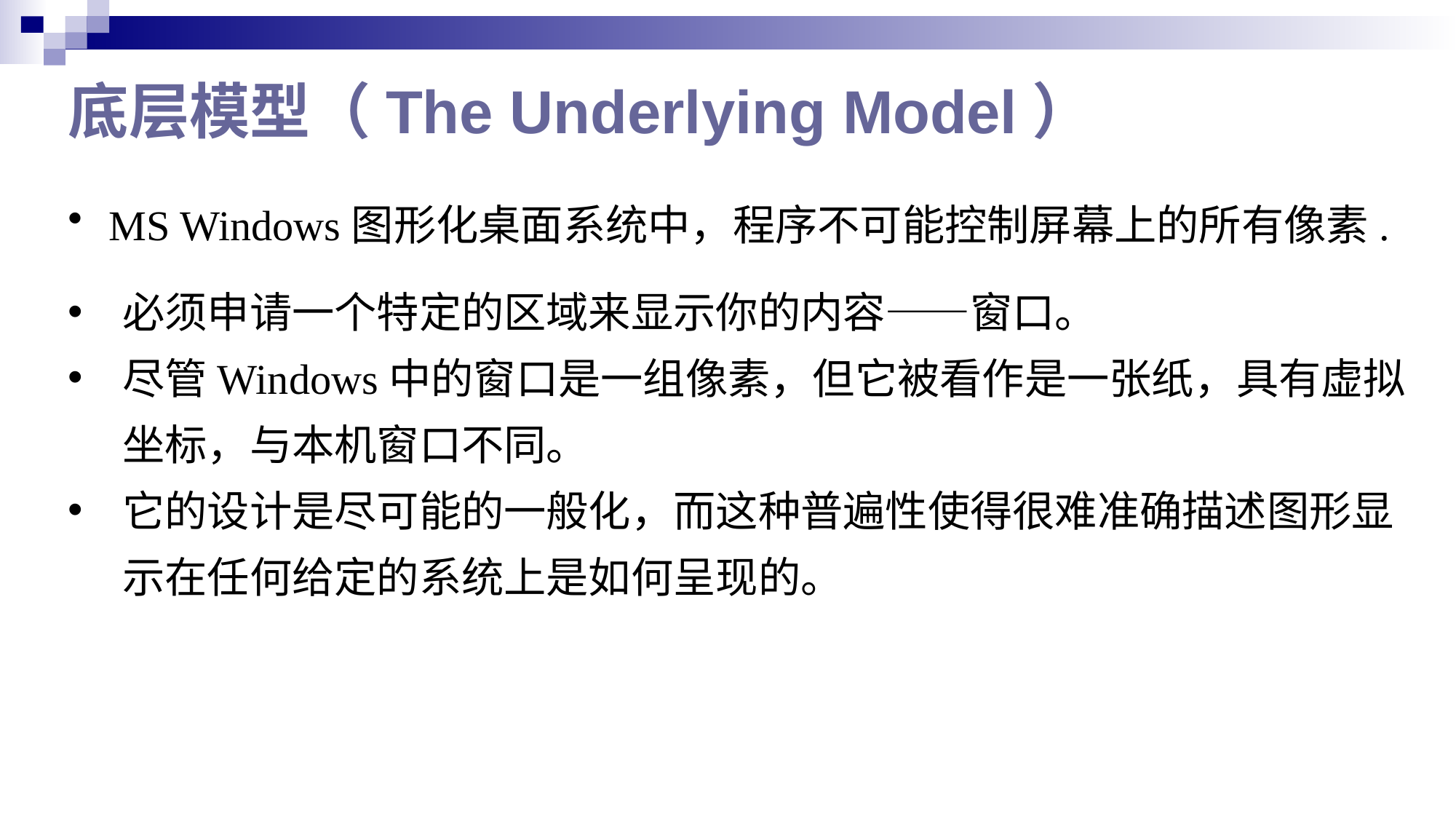

# 底层模型（The Underlying Model）
MS Windows图形化桌面系统中，程序不可能控制屏幕上的所有像素.
必须申请一个特定的区域来显示你的内容——窗口。
尽管Windows中的窗口是一组像素，但它被看作是一张纸，具有虚拟坐标，与本机窗口不同。
它的设计是尽可能的一般化，而这种普遍性使得很难准确描述图形显示在任何给定的系统上是如何呈现的。